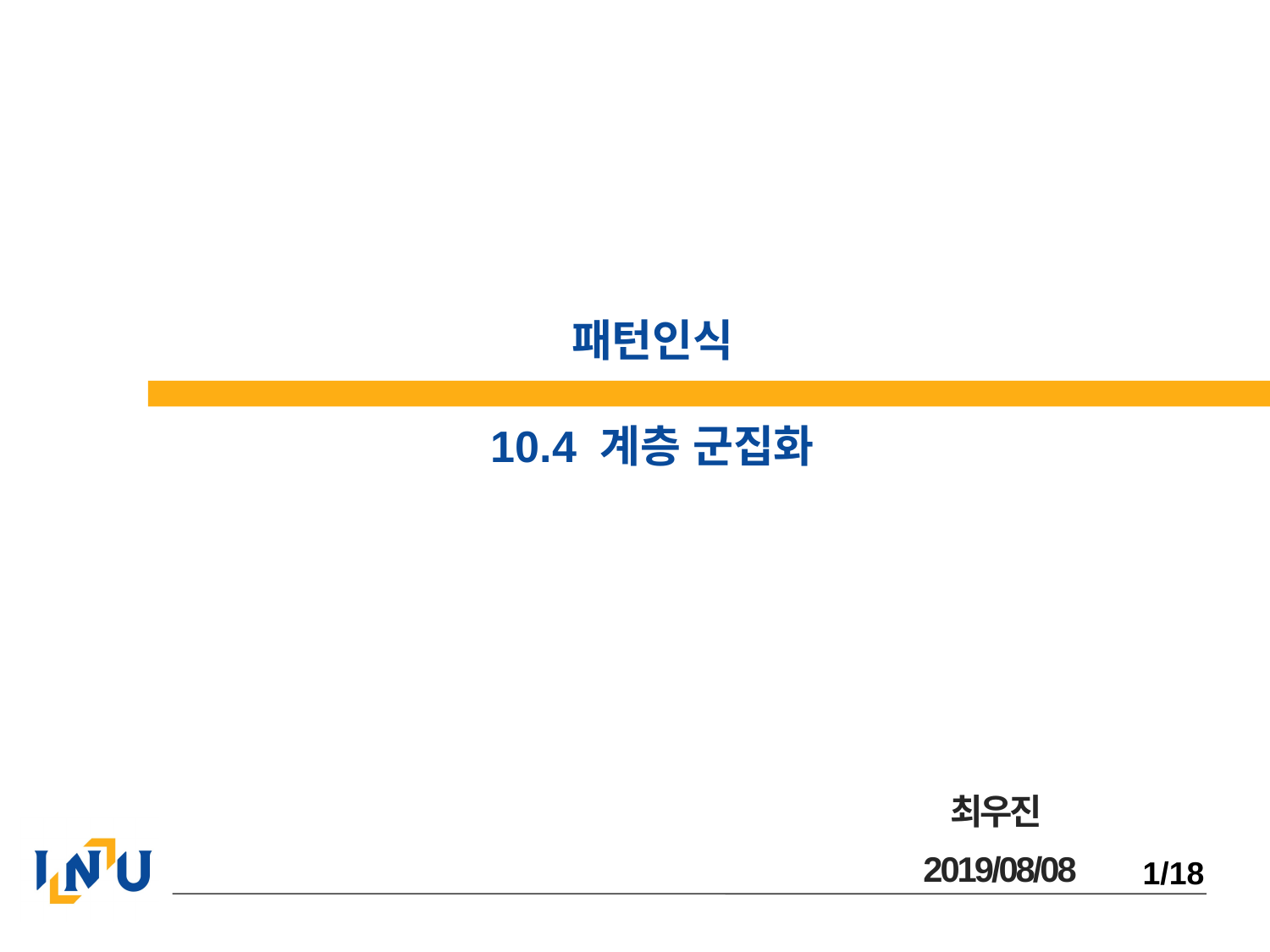

# 패턴인식 10.4 계층 군집화
최우진
2019/08/08